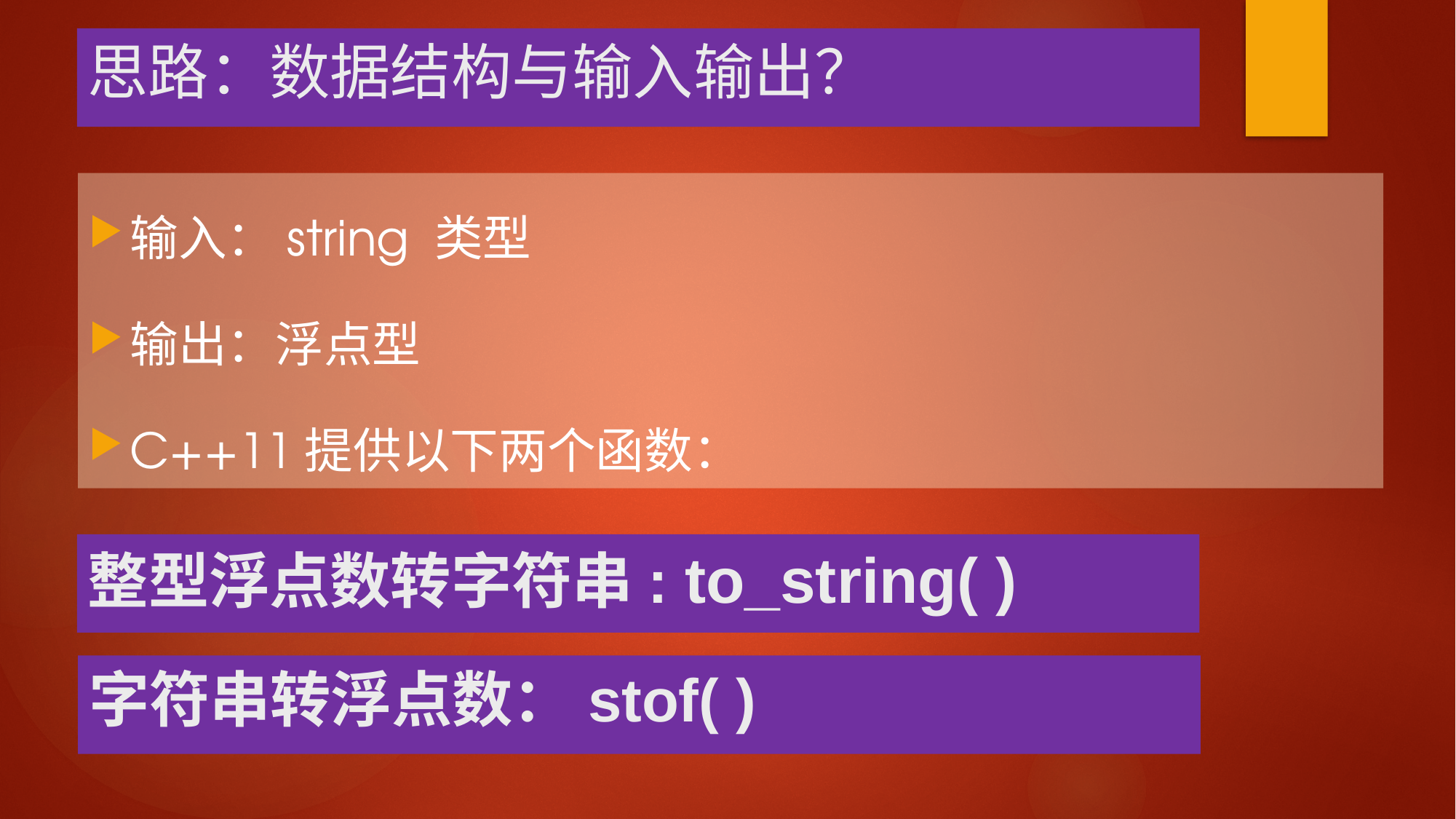

# 思路：数据结构与输入输出？
输入：string 类型
输出：浮点型
C++11提供以下两个函数：
整型浮点数转字符串: to_string( )
字符串转浮点数：stof( )